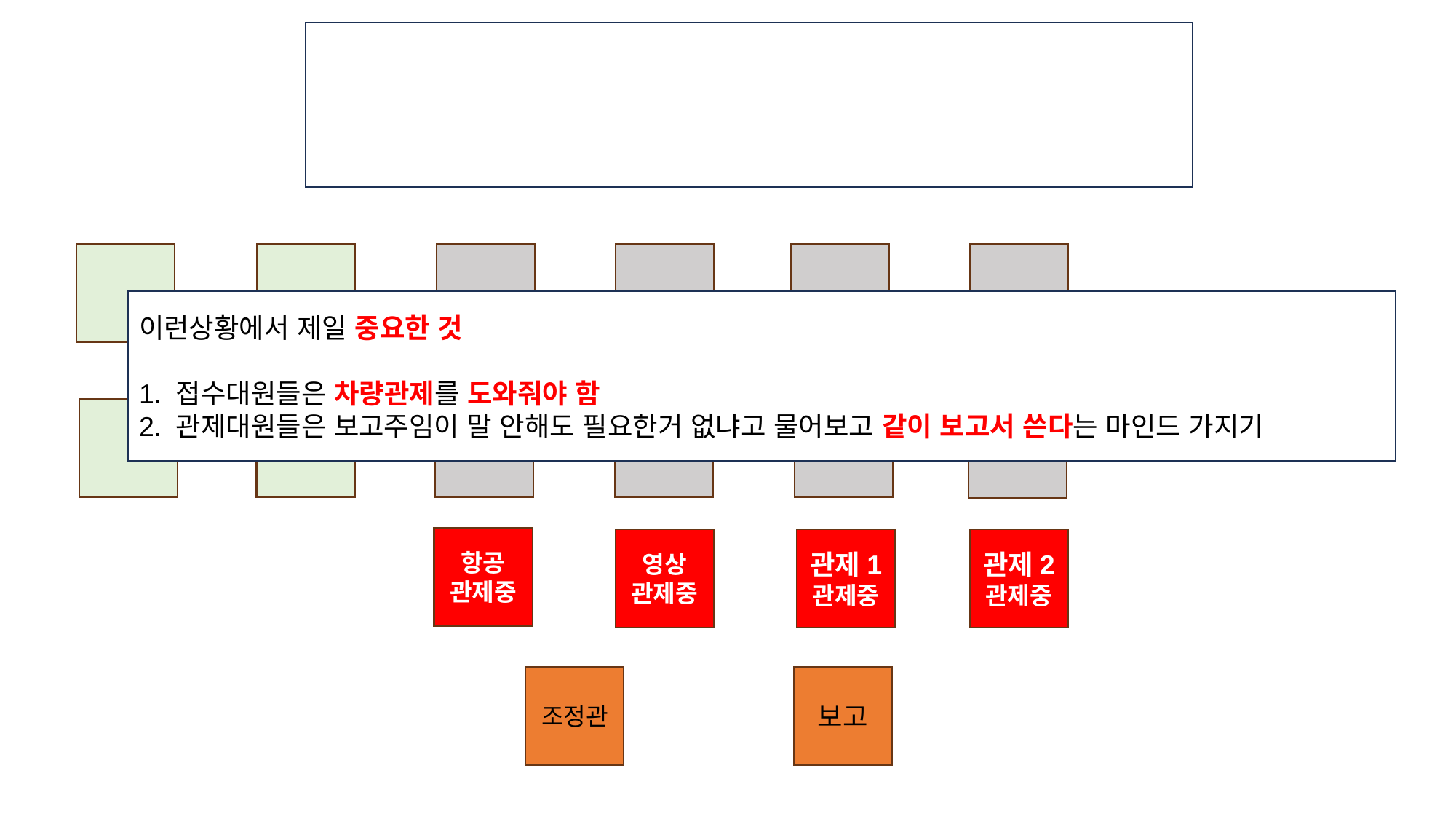

이런상황에서 제일 중요한 것

1. 접수대원들은 차량관제를 도와줘야 함
2. 관제대원들은 보고주임이 말 안해도 필요한거 없냐고 물어보고 같이 보고서 쓴다는 마인드 가지기

항공
관제중
관제1
관제중
관제2
관제중
영상
관제중
보고
조정관